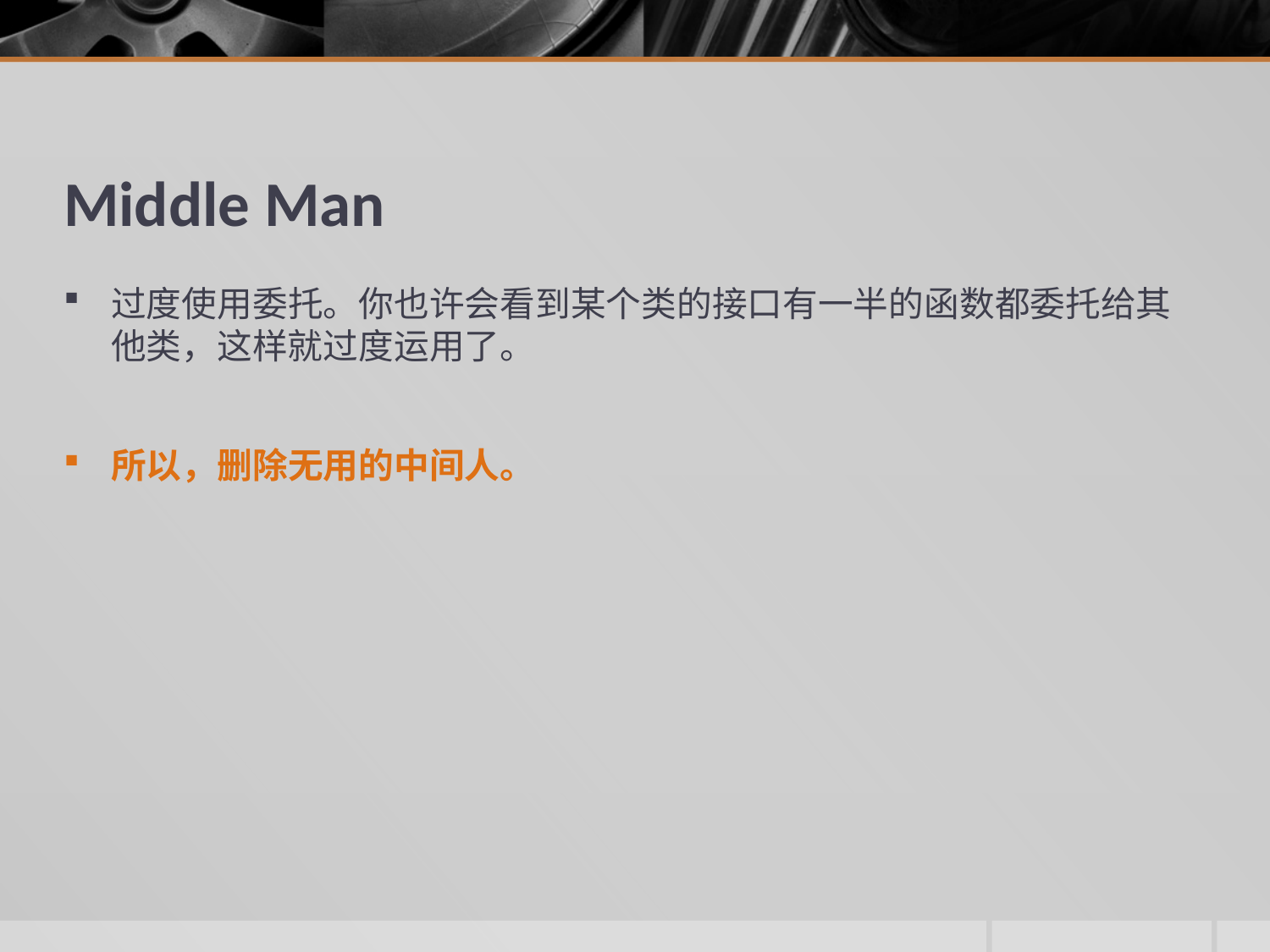

# Middle Man
过度使用委托。你也许会看到某个类的接口有一半的函数都委托给其他类，这样就过度运用了。

所以，删除无用的中间人。